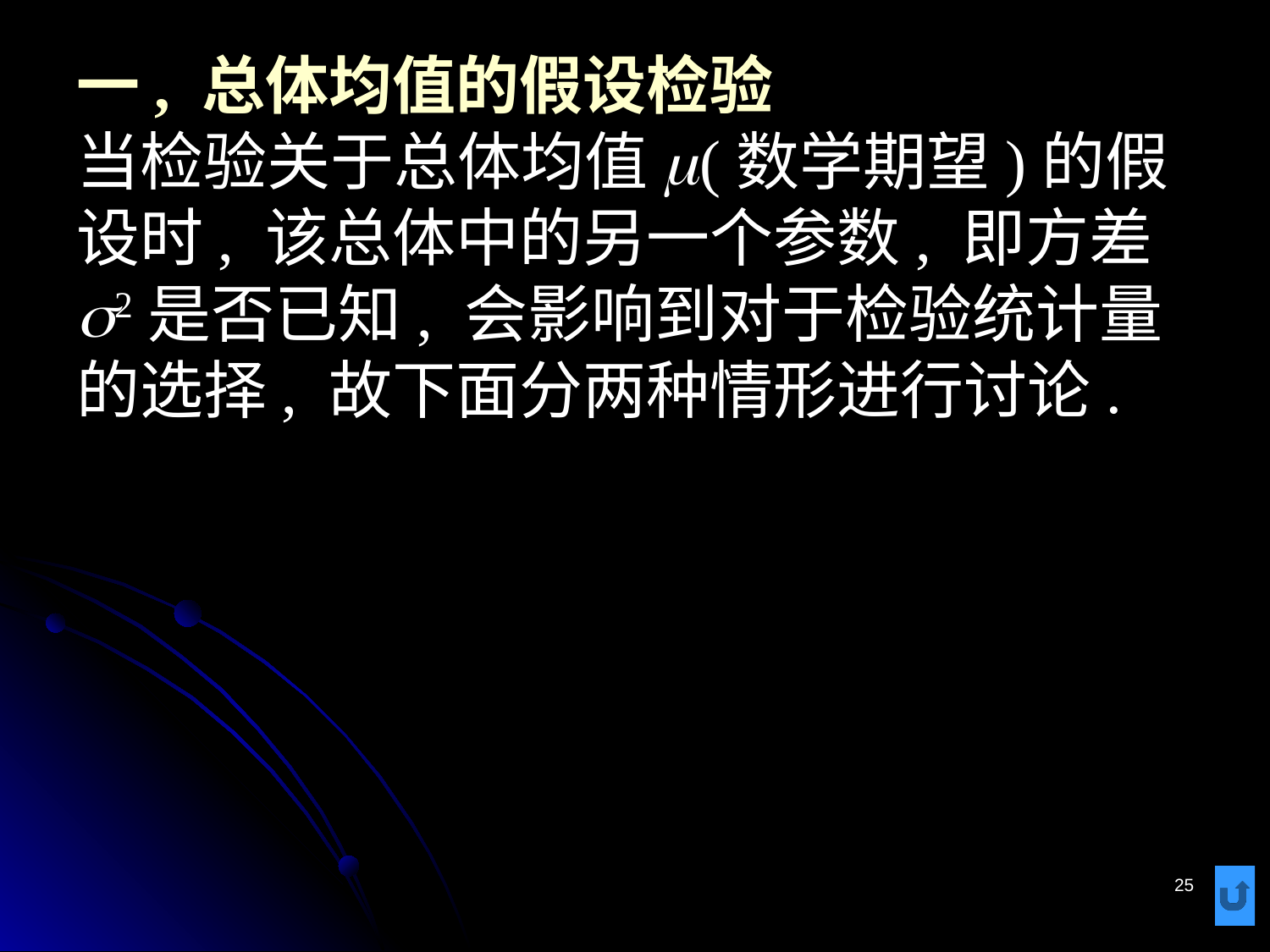

# 一, 总体均值的假设检验 当检验关于总体均值μ(数学期望)的假设时, 该总体中的另一个参数, 即方差σ2是否已知, 会影响到对于检验统计量的选择, 故下面分两种情形进行讨论.
25